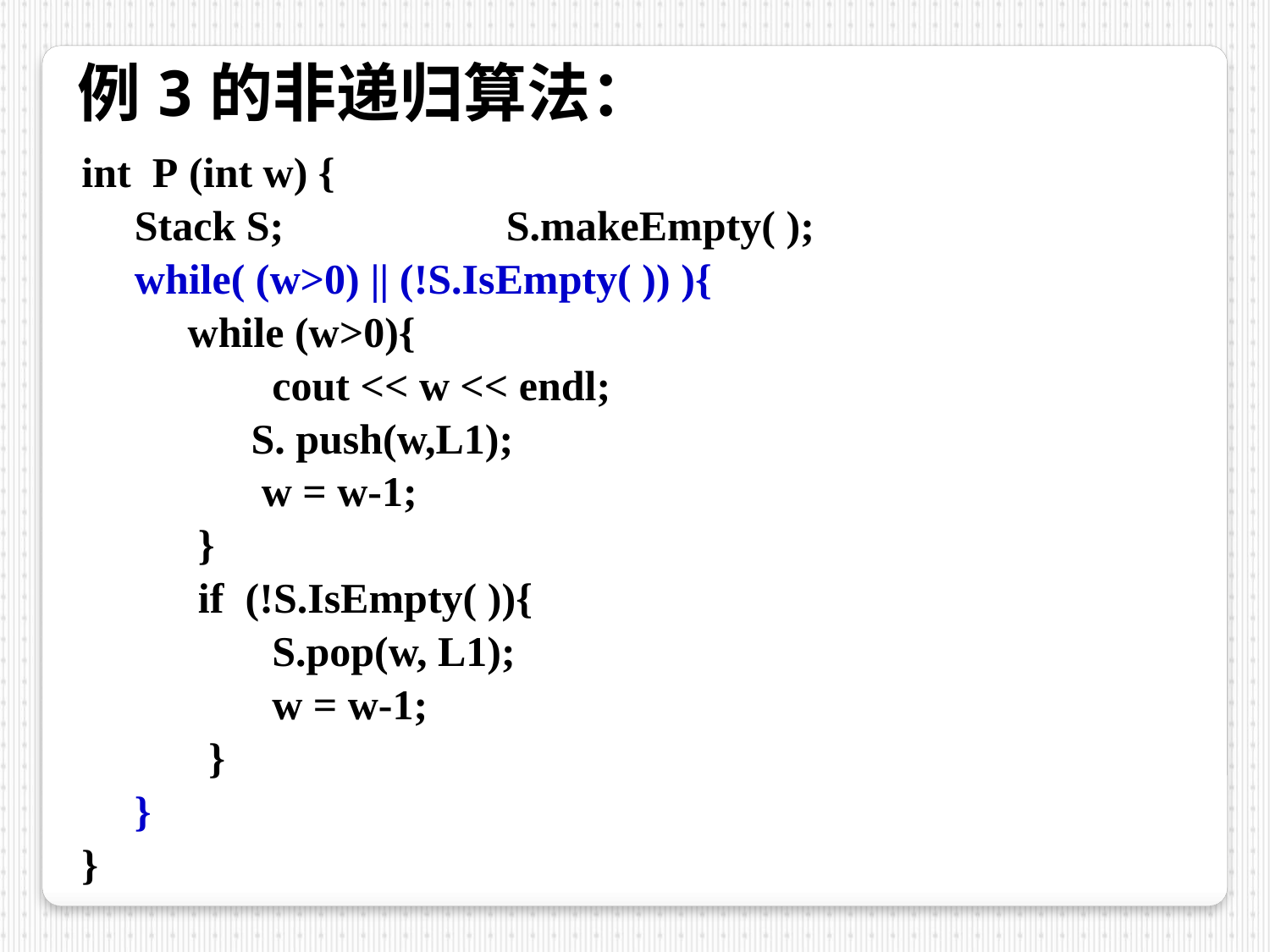

例3的非递归算法：
int  P (int w) {
     Stack S;                     S.makeEmpty( );
     while( (w>0) || (!S.IsEmpty( )) ){
          while (w>0){
	      cout << w << endl;
                S. push(w,L1);
	     w = w-1;
           }
           if  (!S.IsEmpty( )){
	      S.pop(w, L1);
	      w = w-1;
	}
     }
}